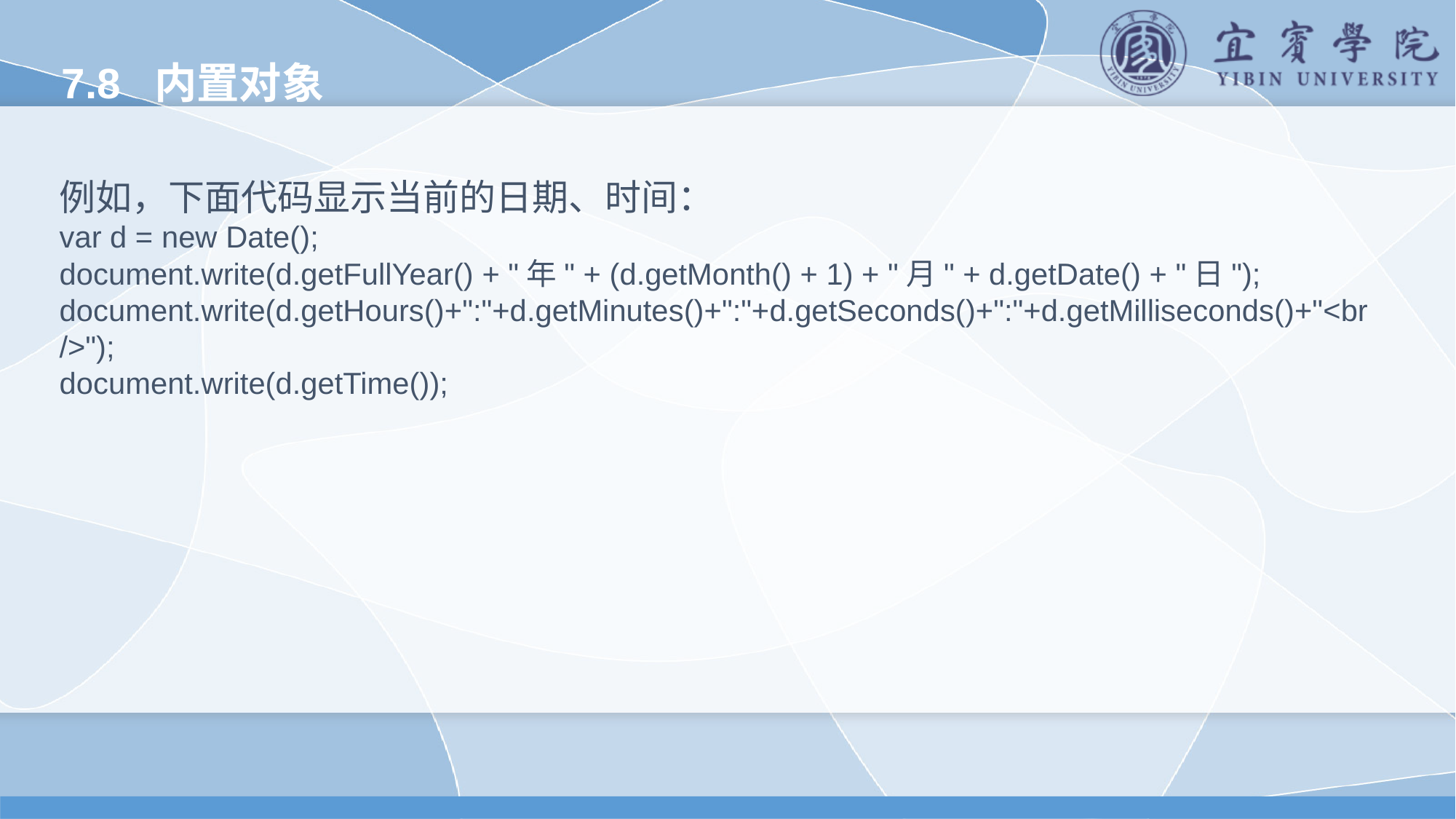

7.8  内置对象
例如，下面代码显示当前的日期、时间：
var d = new Date();
document.write(d.getFullYear() + "年" + (d.getMonth() + 1) + "月" + d.getDate() + "日");
document.write(d.getHours()+":"+d.getMinutes()+":"+d.getSeconds()+":"+d.getMilliseconds()+"<br />");
document.write(d.getTime());